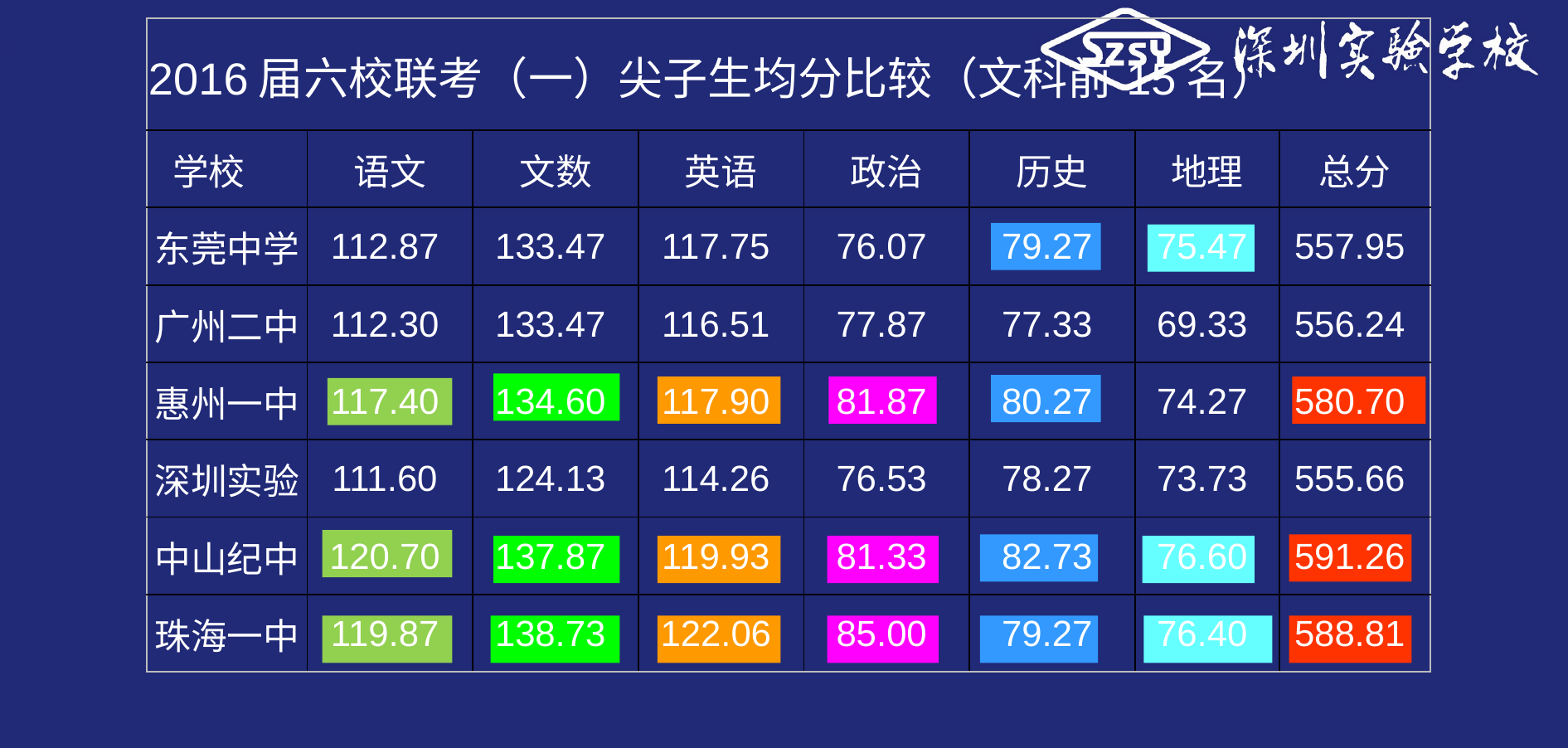

| 2016届六校联考（一）尖子生均分比较（文科前15名） |  |  |  |  |  |  |  |
| --- | --- | --- | --- | --- | --- | --- | --- |
| 学校 | 语文 | 文数 | 英语 | 政治 | 历史 | 地理 | 总分 |
| 东莞中学 | 112.87 | 133.47 | 117.75 | 76.07 | 79.27 | 75.47 | 557.95 |
| 广州二中 | 112.30 | 133.47 | 116.51 | 77.87 | 77.33 | 69.33 | 556.24 |
| 惠州一中 | 117.40 | 134.60 | 117.90 | 81.87 | 80.27 | 74.27 | 580.70 |
| 深圳实验 | 111.60 | 124.13 | 114.26 | 76.53 | 78.27 | 73.73 | 555.66 |
| 中山纪中 | 120.70 | 137.87 | 119.93 | 81.33 | 82.73 | 76.60 | 591.26 |
| 珠海一中 | 119.87 | 138.73 | 122.06 | 85.00 | 79.27 | 76.40 | 588.81 |